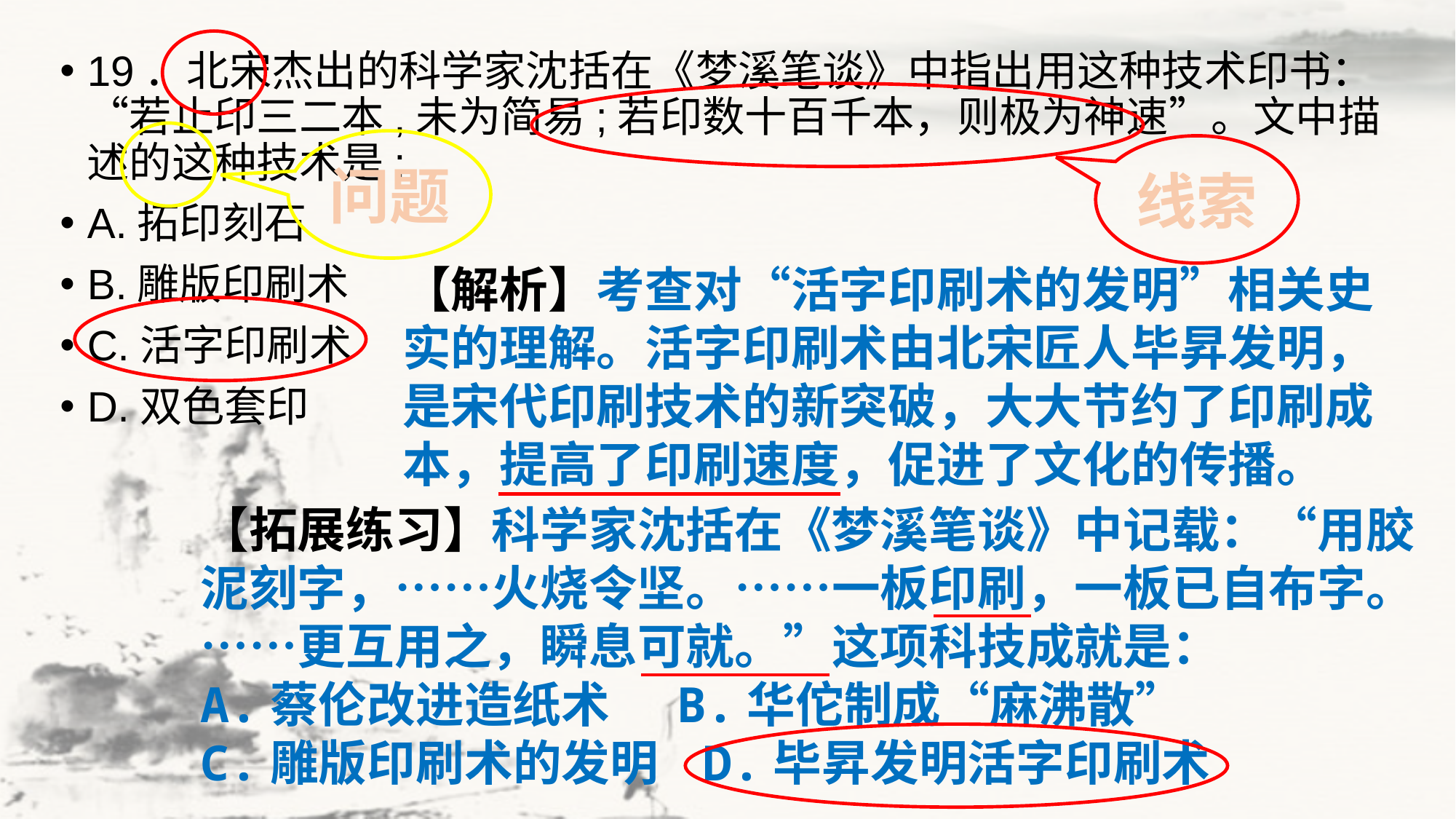

19．北宋杰出的科学家沈括在《梦溪笔谈》中指出用这种技术印书：“若止印三二本,未为简易;若印数十百千本，则极为神速”。文中描述的这种技术是:
A.拓印刻石
B.雕版印刷术
C.活字印刷术
D.双色套印

问题
线索
【解析】考查对“活字印刷术的发明”相关史实的理解。活字印刷术由北宋匠人毕昇发明，是宋代印刷技术的新突破，大大节约了印刷成本，提高了印刷速度，促进了文化的传播。

【拓展练习】科学家沈括在《梦溪笔谈》中记载：“用胶泥刻字，……火烧令坚。……一板印刷，一板已自布字。……更互用之，瞬息可就。”这项科技成就是：
A.蔡伦改进造纸术     B.华佗制成“麻沸散”
C.雕版印刷术的发明   D.毕昇发明活字印刷术